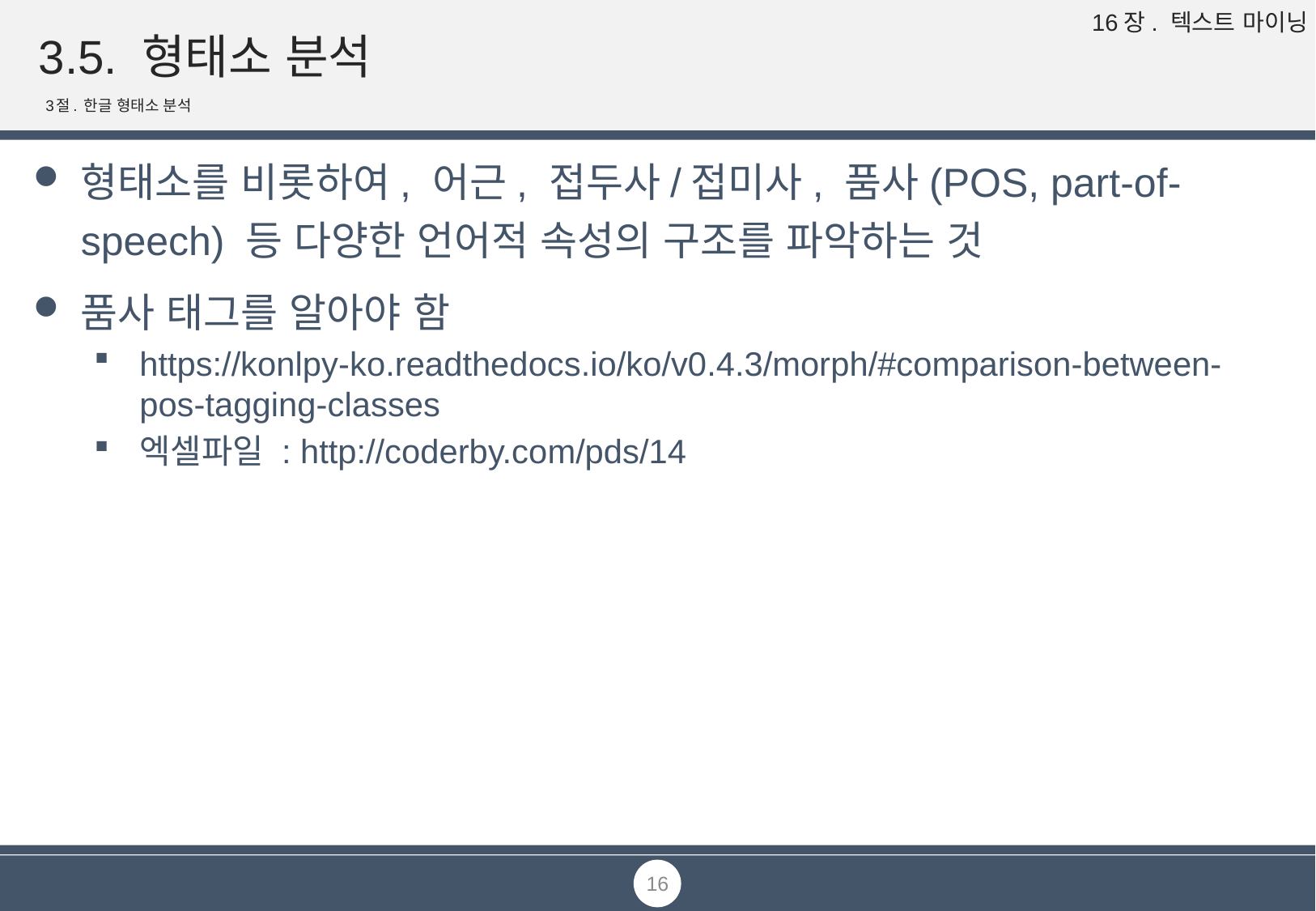

# 3.5. 형태소 분석
3절. 한글 형태소 분석
형태소를 비롯하여, 어근, 접두사/접미사, 품사(POS, part-of-speech) 등 다양한 언어적 속성의 구조를 파악하는 것
품사 태그를 알아야 함
https://konlpy-ko.readthedocs.io/ko/v0.4.3/morph/#comparison-between-pos-tagging-classes
엑셀파일 : http://coderby.com/pds/14

16